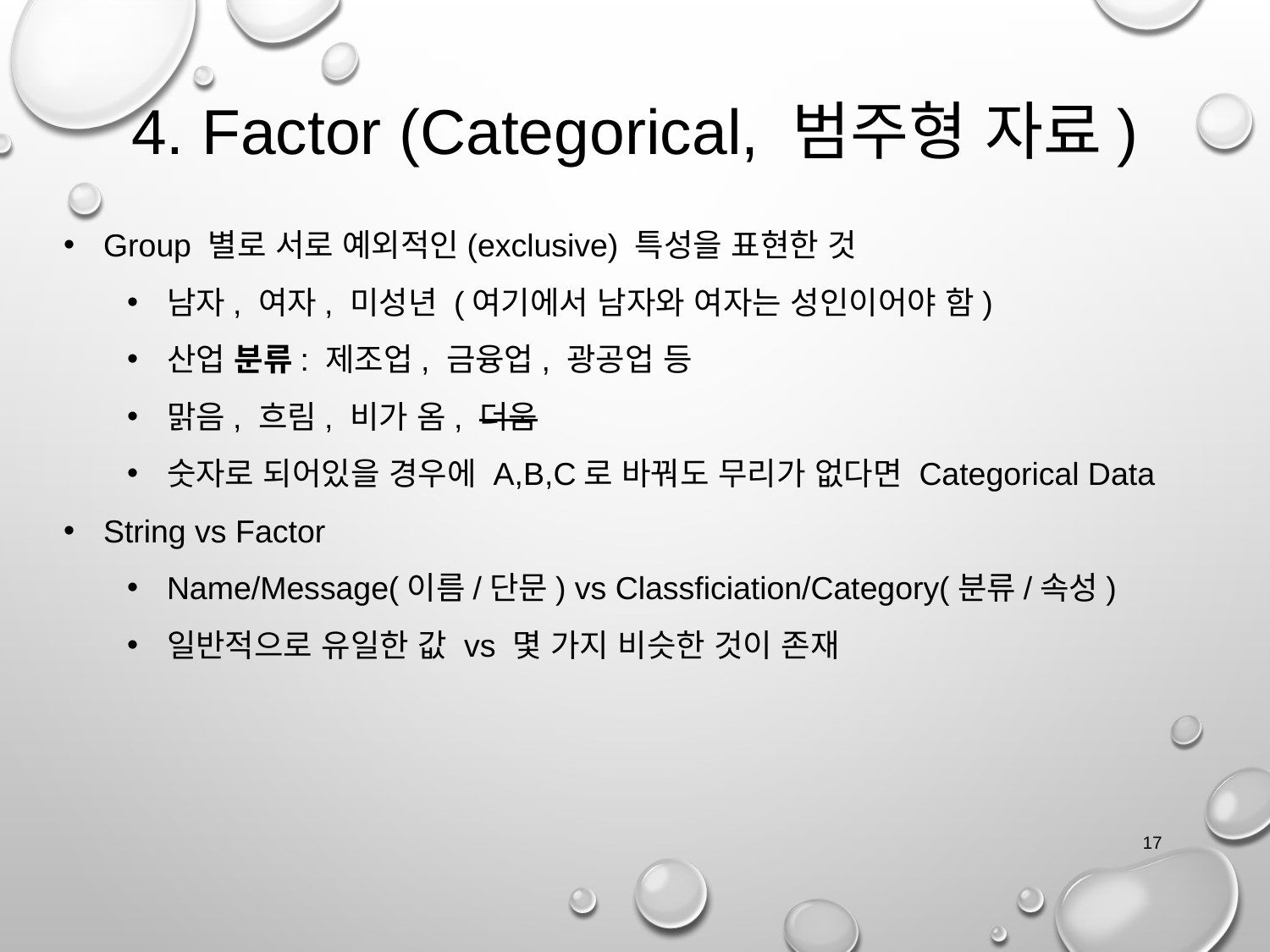

4. Factor (Categorical, 범주형 자료)
Group 별로 서로 예외적인(exclusive) 특성을 표현한 것
남자, 여자, 미성년 (여기에서 남자와 여자는 성인이어야 함)
산업 분류: 제조업, 금융업, 광공업 등
맑음, 흐림, 비가 옴, 더움
숫자로 되어있을 경우에 A,B,C로 바꿔도 무리가 없다면 Categorical Data
String vs Factor
Name/Message(이름/단문) vs Classficiation/Category(분류/속성)
일반적으로 유일한 값 vs 몇 가지 비슷한 것이 존재
17